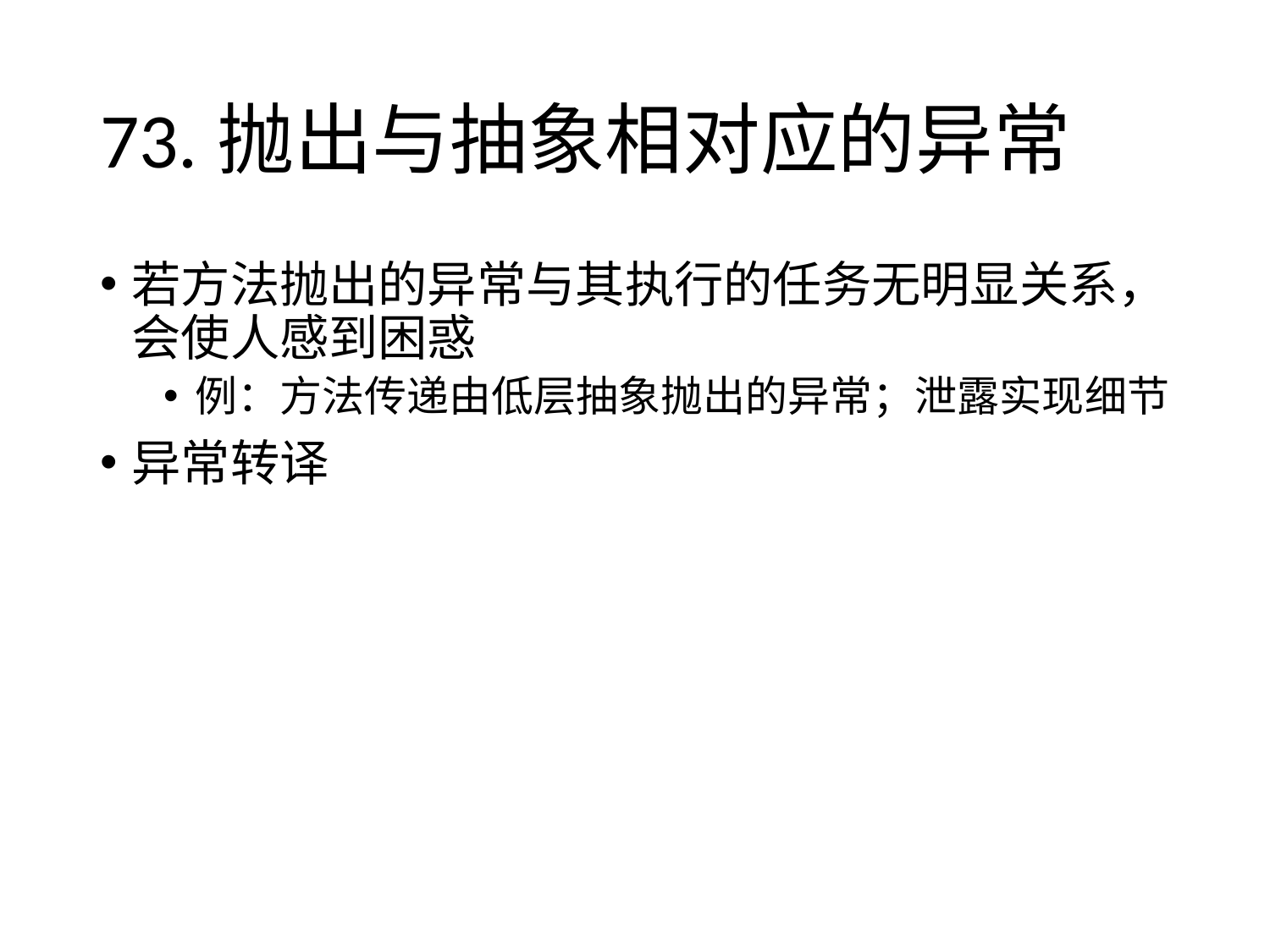

# 73.抛出与抽象相对应的异常
若方法抛出的异常与其执行的任务无明显关系，会使人感到困惑
例：方法传递由低层抽象抛出的异常；泄露实现细节
异常转译